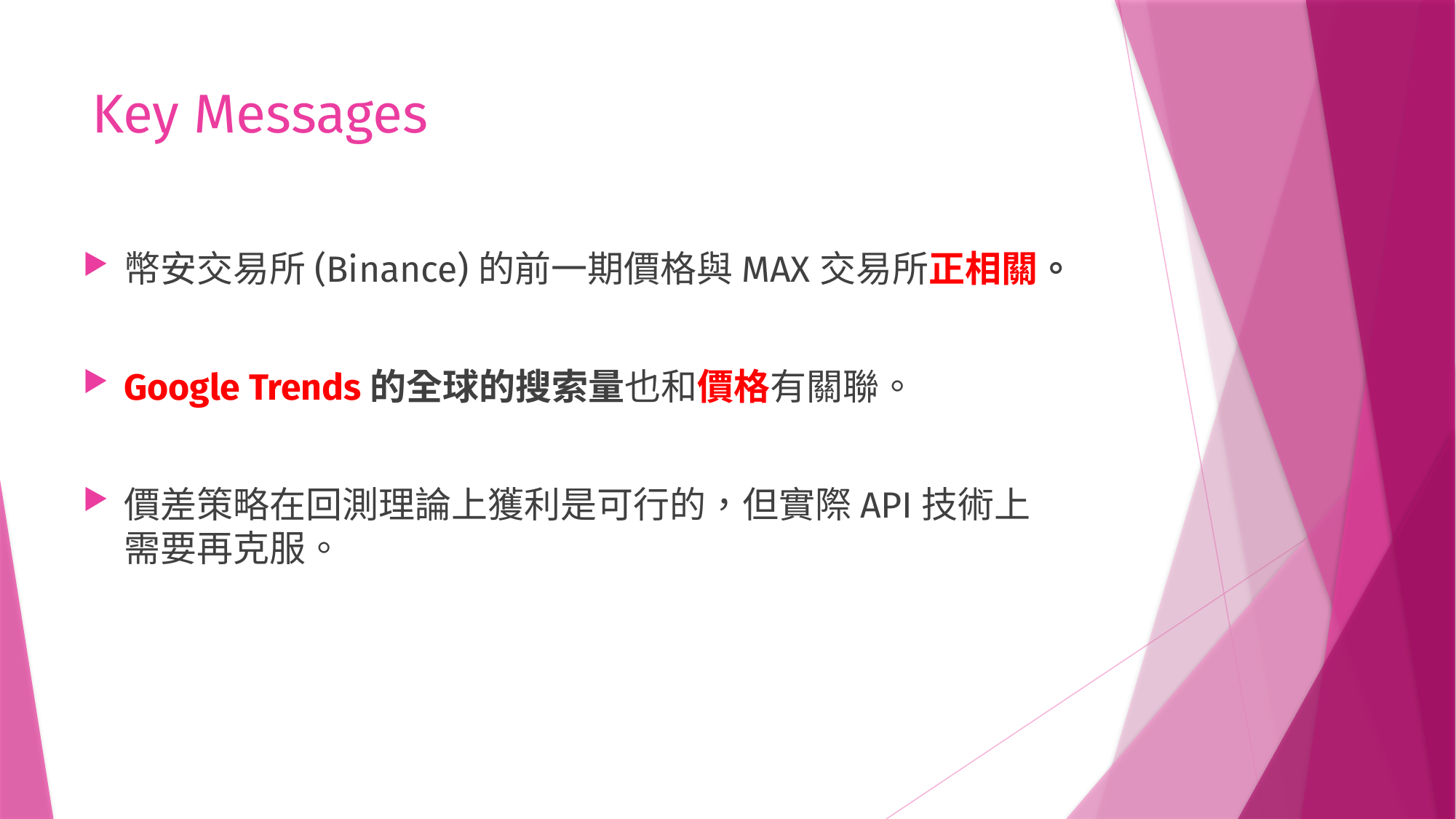

# Key Messages
幣安交易所(Binance)的前一期價格與MAX交易所正相關。

Google Trends的全球的搜索量也和價格有關聯。

價差策略在回測理論上獲利是可行的，但實際API技術上需要再克服。